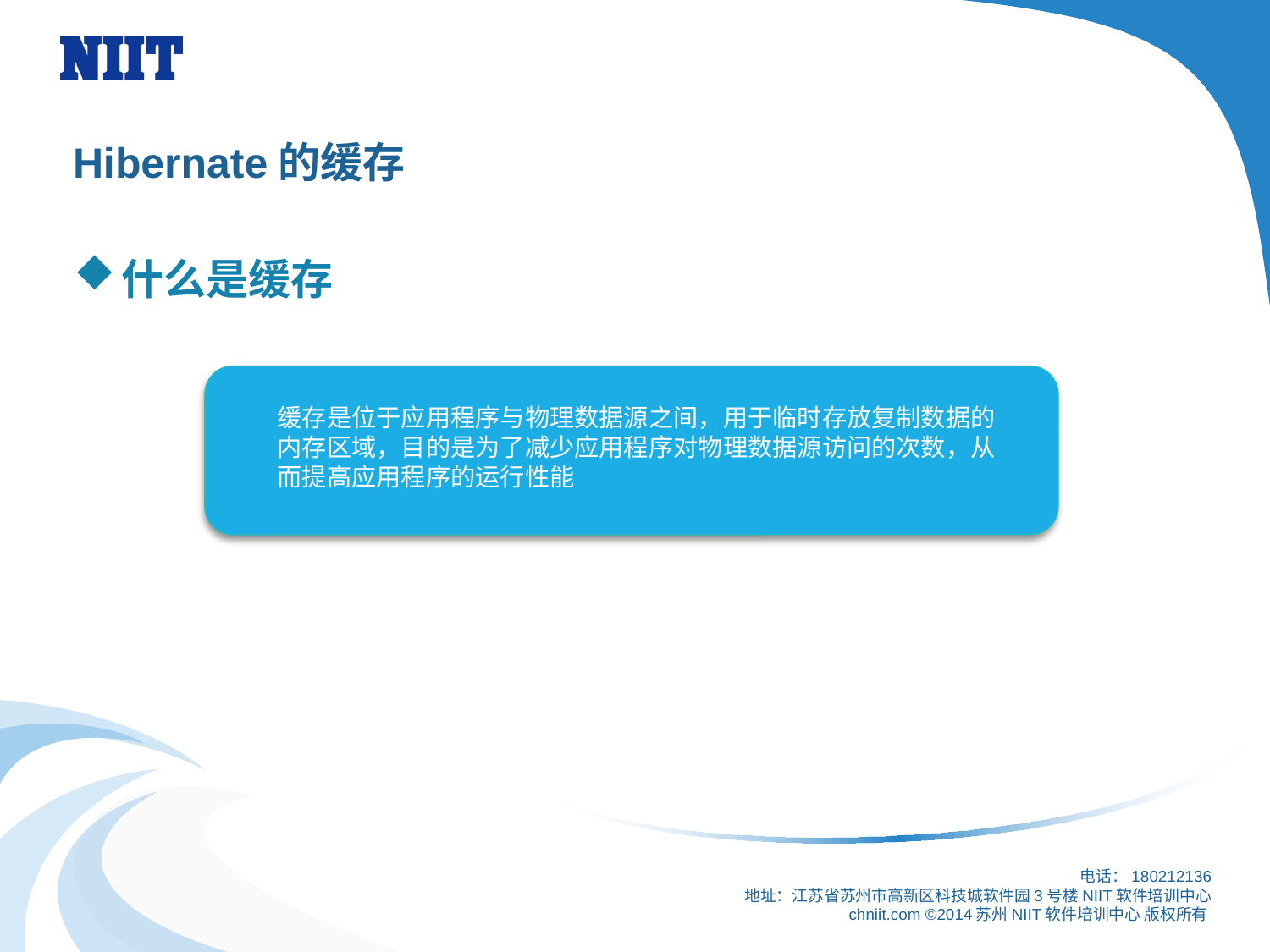

# Hibernate的缓存
什么是缓存

缓存是位于应用程序与物理数据源之间，用于临时存放复制数据的内存区域，目的是为了减少应用程序对物理数据源访问的次数，从而提高应用程序的运行性能